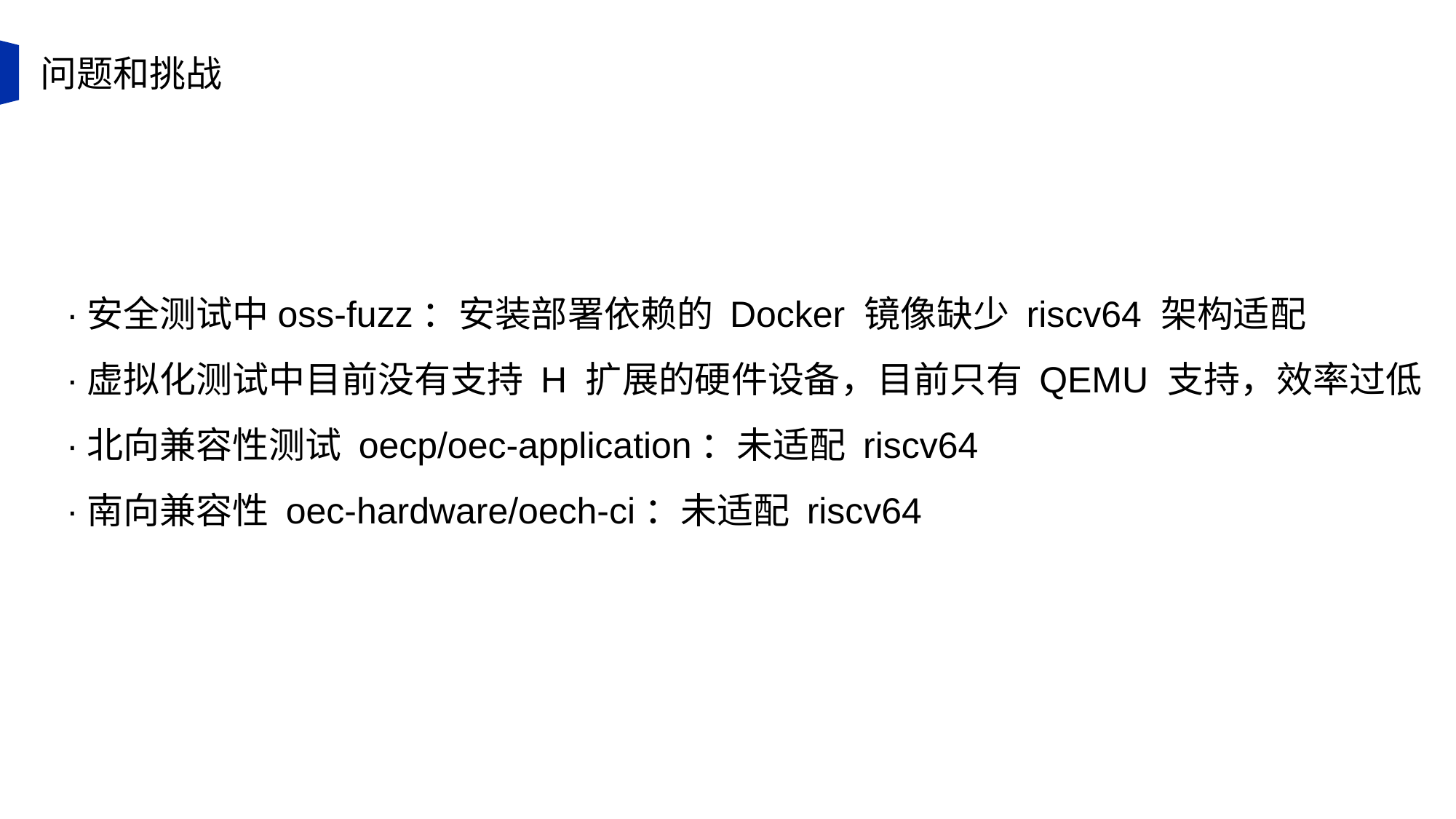

问题和挑战

·安全测试中oss-fuzz：安装部署依赖的 Docker 镜像缺少 riscv64 架构适配
·虚拟化测试中目前没有支持 H 扩展的硬件设备，目前只有 QEMU 支持，效率过低
·北向兼容性测试 oecp/oec-application：未适配 riscv64
·南向兼容性 oec-hardware/oech-ci：未适配 riscv64